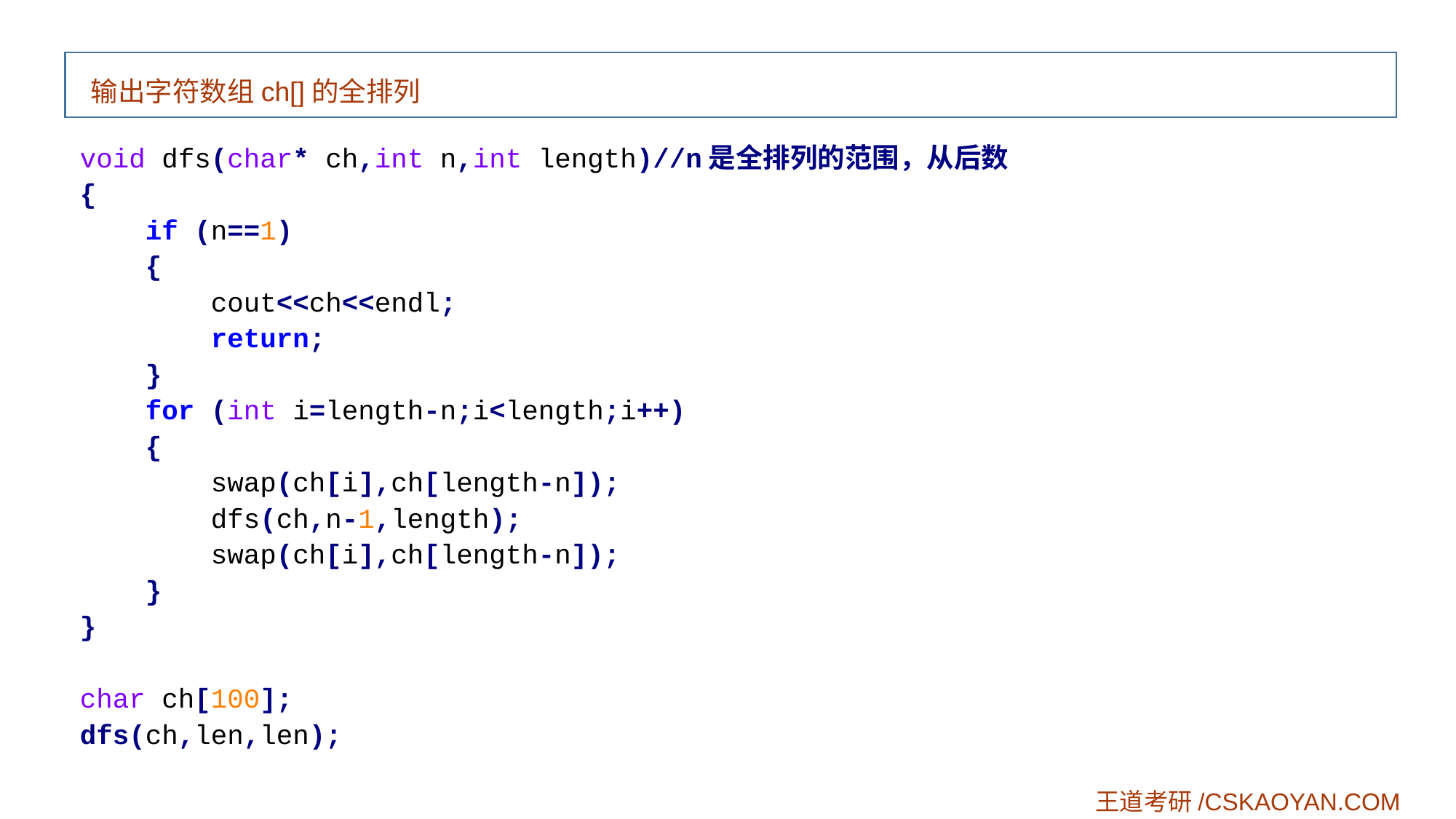

输出字符数组ch[]的全排列
void dfs(char* ch,int n,int length)//n是全排列的范围，从后数
{
    if (n==1)
    {
        cout<<ch<<endl;
        return;
    }
    for (int i=length-n;i<length;i++)
    {
        swap(ch[i],ch[length-n]);
        dfs(ch,n-1,length);
        swap(ch[i],ch[length-n]);
    }
}

char ch[100];
dfs(ch,len,len);
王道考研/CSKAOYAN.COM